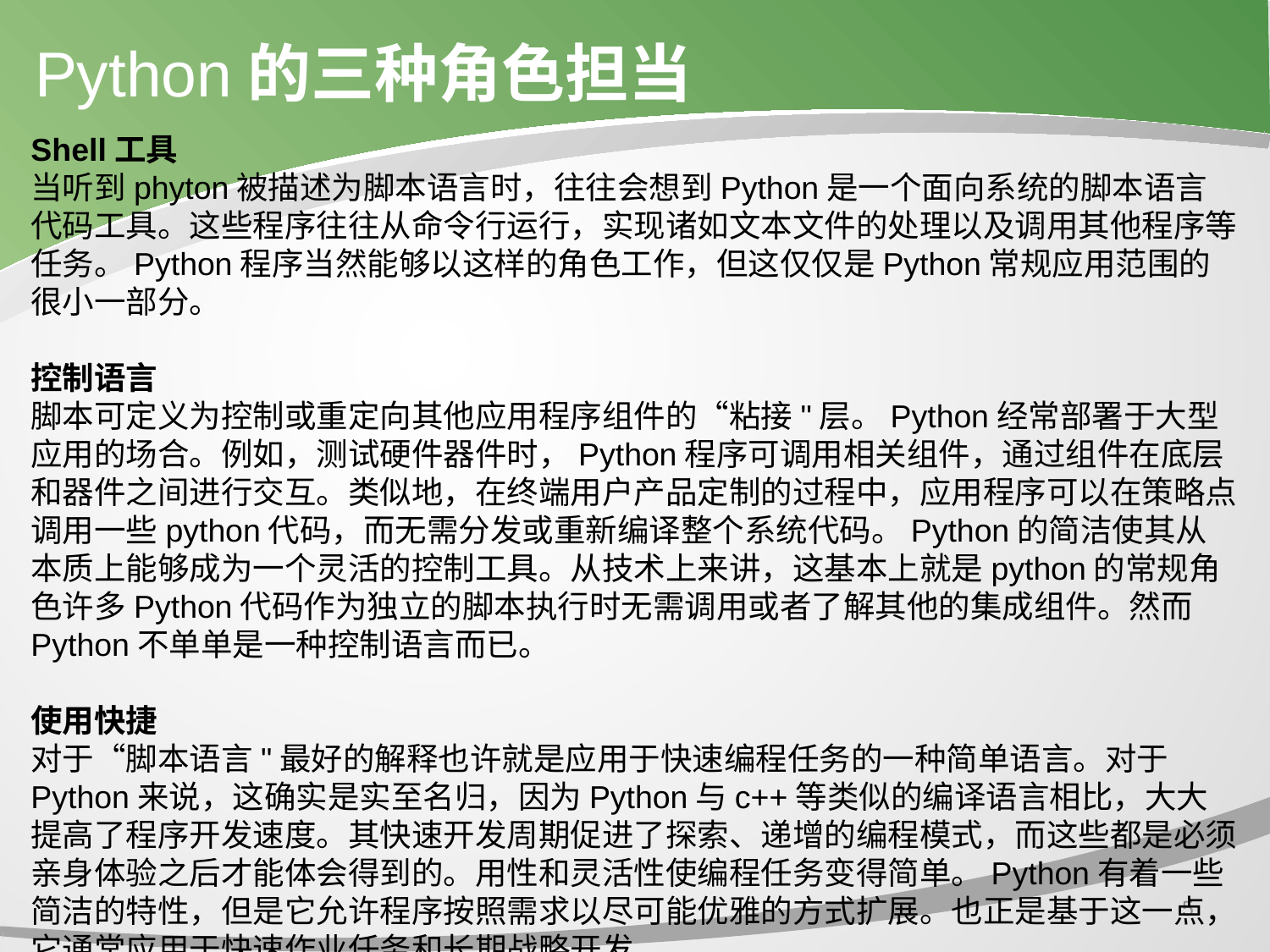

# Python的三种角色担当
Shell工具
当听到phyton被描述为脚本语言时，往往会想到Python是一个面向系统的脚本语言代码工具。这些程序往往从命令行运行，实现诸如文本文件的处理以及调用其他程序等任务。Python程序当然能够以这样的角色工作，但这仅仅是Python常规应用范围的很小一部分。

控制语言
脚本可定义为控制或重定向其他应用程序组件的“粘接"层。Python经常部署于大型应用的场合。例如，测试硬件器件时，Python程序可调用相关组件，通过组件在底层和器件之间进行交互。类似地，在终端用户产品定制的过程中，应用程序可以在策略点调用一些python代码，而无需分发或重新编译整个系统代码。Python的简洁使其从本质上能够成为一个灵活的控制工具。从技术上来讲，这基本上就是python的常规角色许多Python代码作为独立的脚本执行时无需调用或者了解其他的集成组件。然而Python不单单是一种控制语言而已。

使用快捷
对于“脚本语言"最好的解释也许就是应用于快速编程任务的一种简单语言。对于Python来说，这确实是实至名归，因为Python与c++等类似的编译语言相比，大大提高了程序开发速度。其快速开发周期促进了探索、递增的编程模式，而这些都是必须亲身体验之后才能体会得到的。用性和灵活性使编程任务变得简单。Python有着一些简洁的特性，但是它允许程序按照需求以尽可能优雅的方式扩展。也正是基于这一点，它通常应用于快速作业任务和长期战略开发。
5